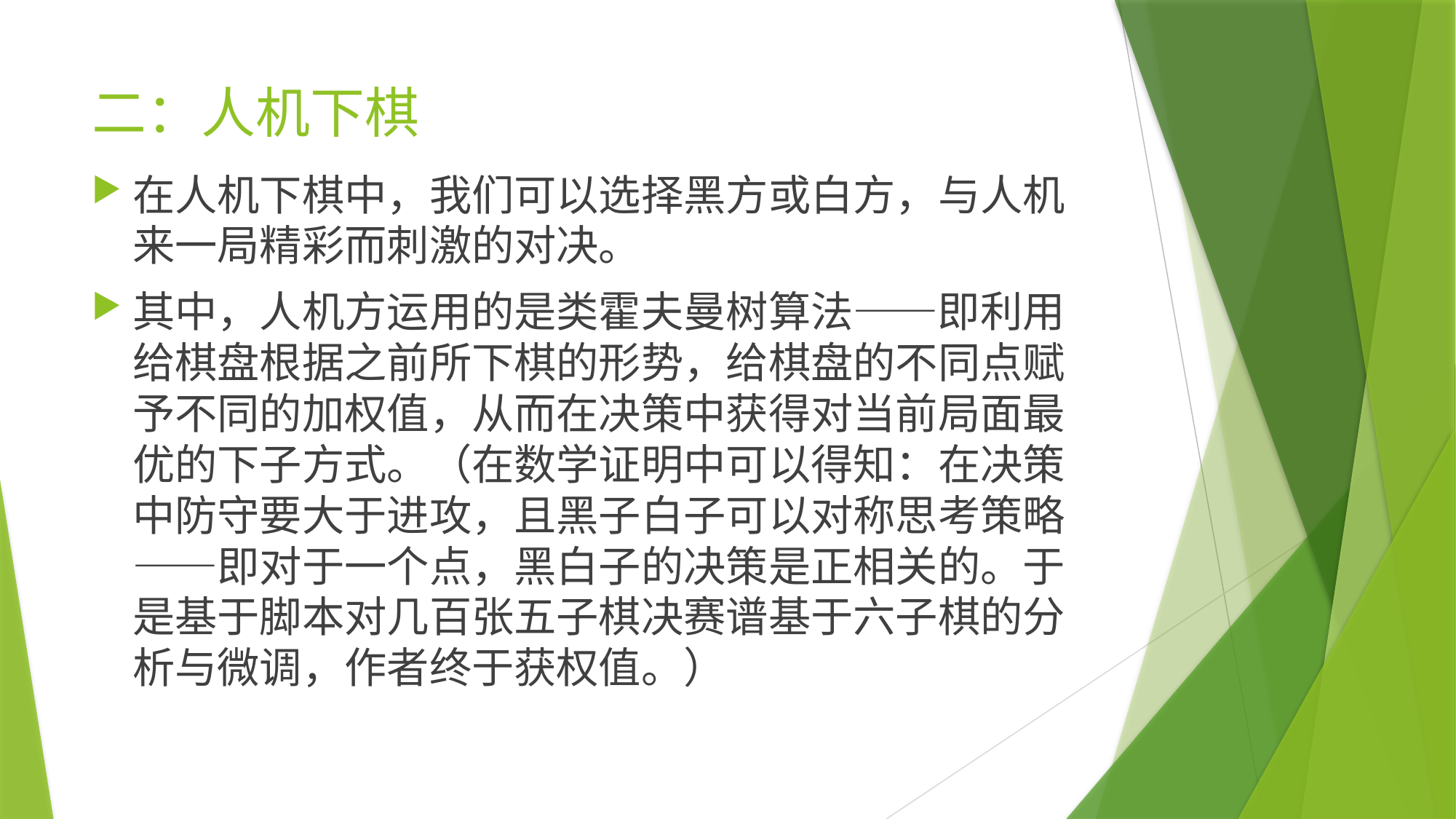

# 二：人机下棋
在人机下棋中，我们可以选择黑方或白方，与人机来一局精彩而刺激的对决。
其中，人机方运用的是类霍夫曼树算法——即利用给棋盘根据之前所下棋的形势，给棋盘的不同点赋予不同的加权值，从而在决策中获得对当前局面最优的下子方式。（在数学证明中可以得知：在决策中防守要大于进攻，且黑子白子可以对称思考策略——即对于一个点，黑白子的决策是正相关的。于是基于脚本对几百张五子棋决赛谱基于六子棋的分析与微调，作者终于获权值。）